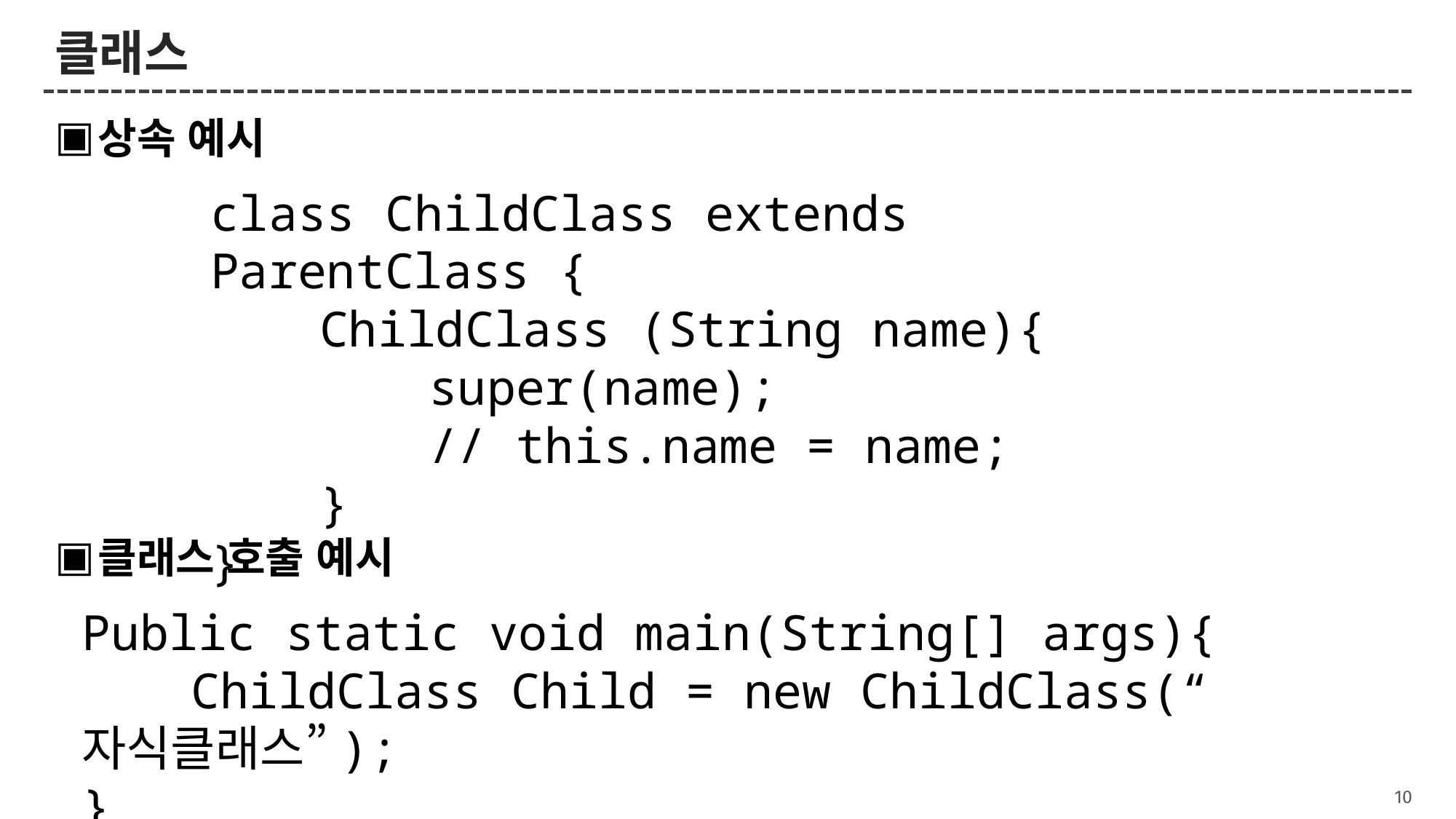

# 클래스
상속 예시

클래스 호출 예시
class ChildClass extends ParentClass {
	ChildClass (String name){
		super(name);
		// this.name = name;
	}
}
Public static void main(String[] args){
	ChildClass Child = new ChildClass(“자식클래스”);
}